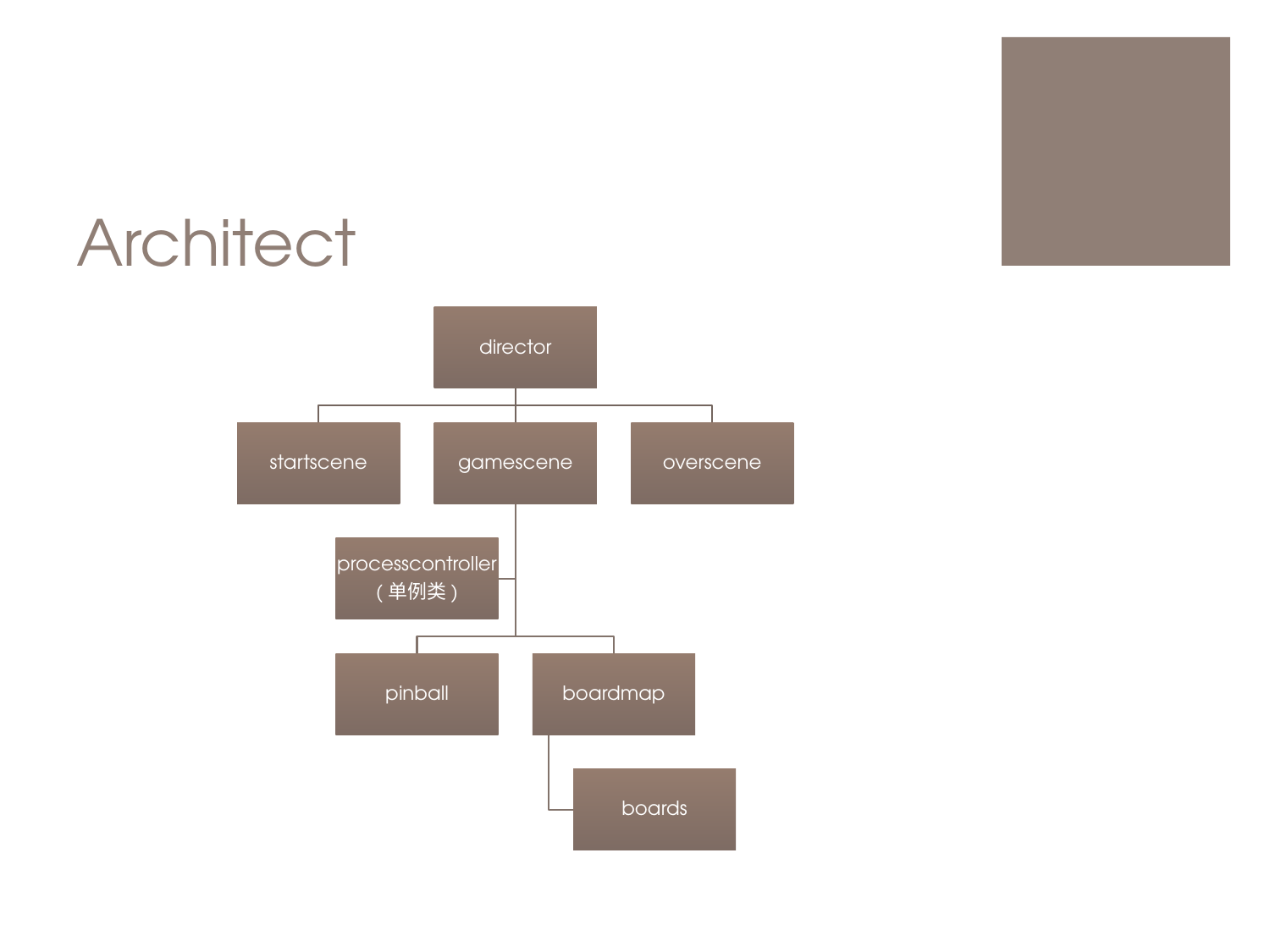

# Architect
director
startscene
gamescene
pinball
boardmap
boards
processcontroller
(单例类)
overscene